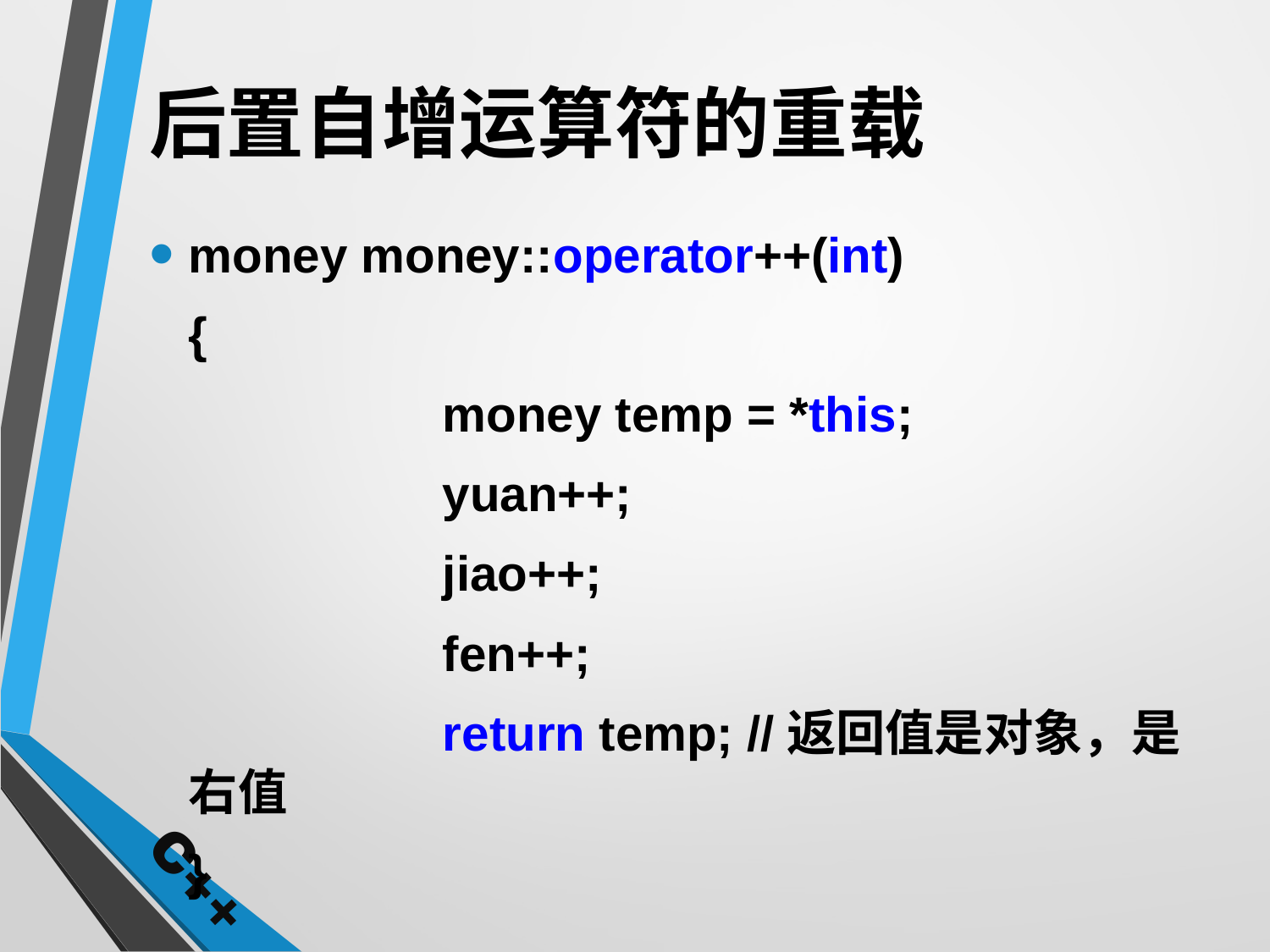

# 后置自增运算符的重载
money money::operator++(int)
	{
			money temp = *this;
			yuan++;
			jiao++;
			fen++;
			return temp; //返回值是对象，是右值
	}